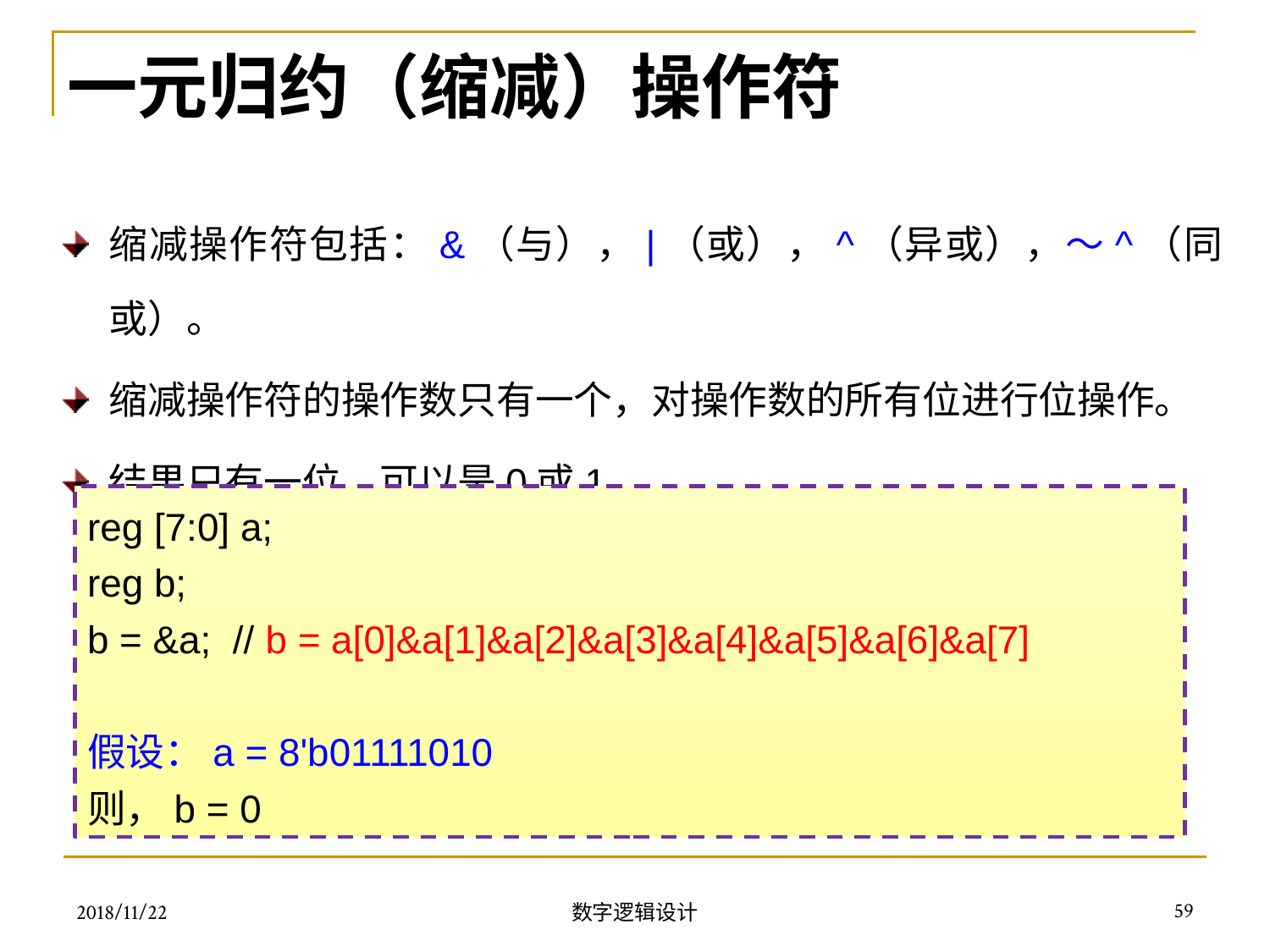

一元归约（缩减）操作符
缩减操作符包括：&（与），|（或），^（异或），～^（同或）。
缩减操作符的操作数只有一个，对操作数的所有位进行位操作。
结果只有一位，可以是0或1。
reg [7:0] a;
reg b;
b = &a;  // b = a[0]&a[1]&a[2]&a[3]&a[4]&a[5]&a[6]&a[7]

假设：a = 8'b01111010
则，b = 0
2018/11/22
59
数字逻辑设计